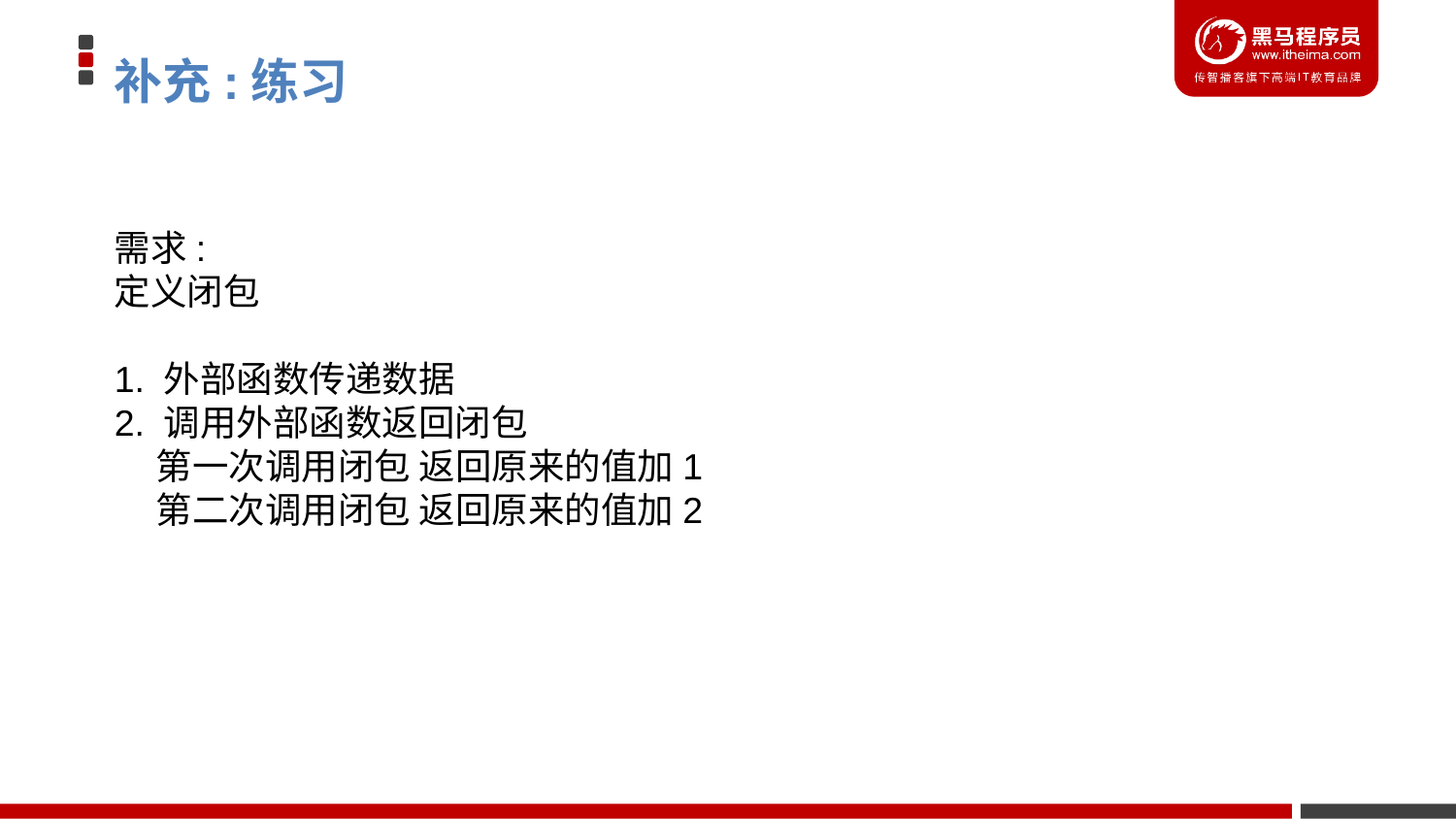

# 补充:练习
需求:
定义闭包

1. 外部函数传递数据
2. 调用外部函数返回闭包
    第一次调用闭包 返回原来的值加1
    第二次调用闭包 返回原来的值加2